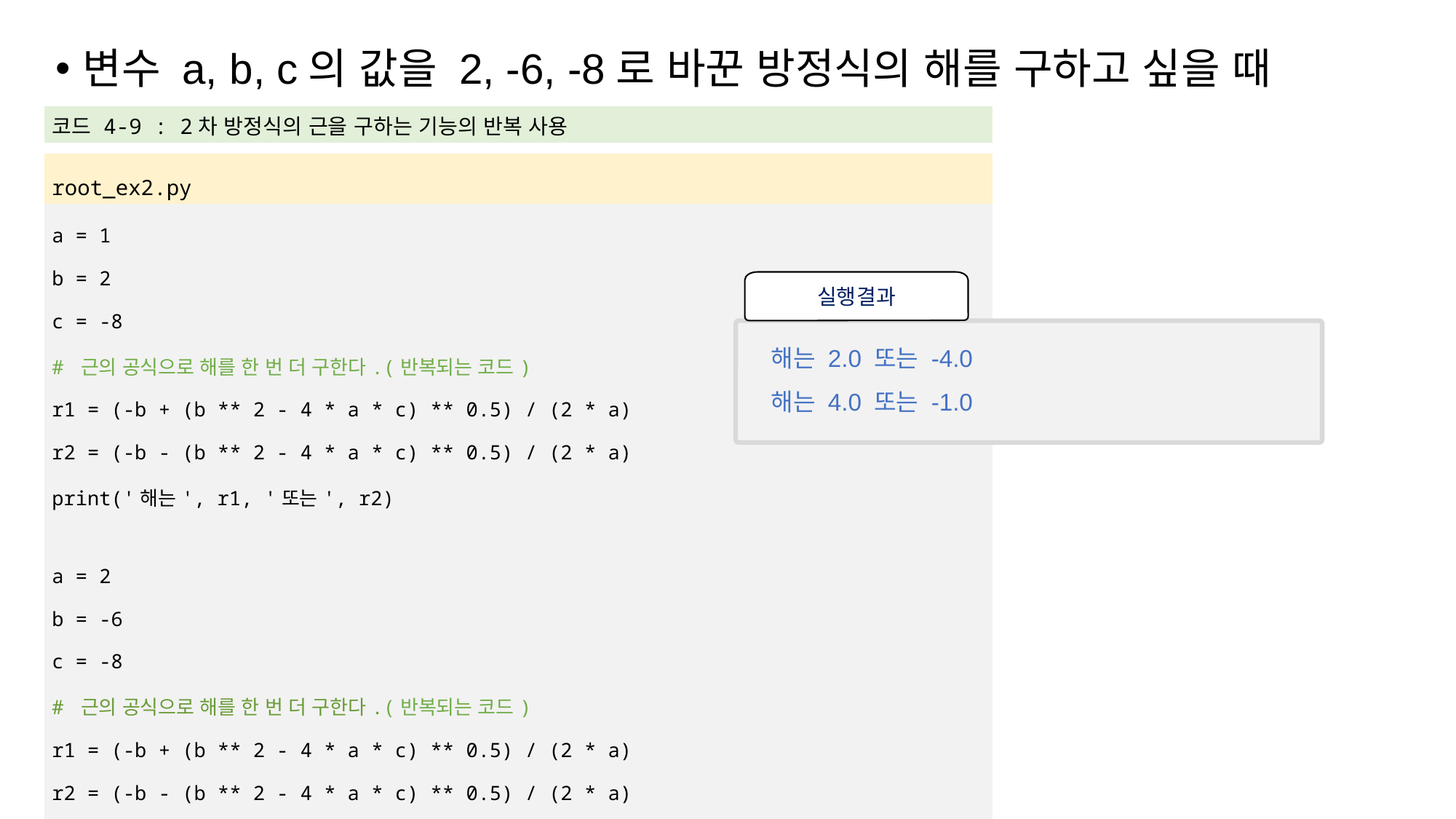

변수 a, b, c의 값을 2, -6, -8로 바꾼 방정식의 해를 구하고 싶을 때

| 코드 4-9 : 2차 방정식의 근을 구하는 기능의 반복 사용 |
| --- |
|  |
| root\_ex2.py |
| a = 1 b = 2 c = -8 # 근의 공식으로 해를 한 번 더 구한다.(반복되는 코드) r1 = (-b + (b \*\* 2 - 4 \* a \* c) \*\* 0.5) / (2 \* a) r2 = (-b - (b \*\* 2 - 4 \* a \* c) \*\* 0.5) / (2 \* a) print('해는', r1, '또는', r2) a = 2 b = -6 c = -8 # 근의 공식으로 해를 한 번 더 구한다.(반복되는 코드) r1 = (-b + (b \*\* 2 - 4 \* a \* c) \*\* 0.5) / (2 \* a) r2 = (-b - (b \*\* 2 - 4 \* a \* c) \*\* 0.5) / (2 \* a) print('해는', r1, '또는', r2) |
실행결과

해는 2.0 또는 -4.0
해는 4.0 또는 -1.0